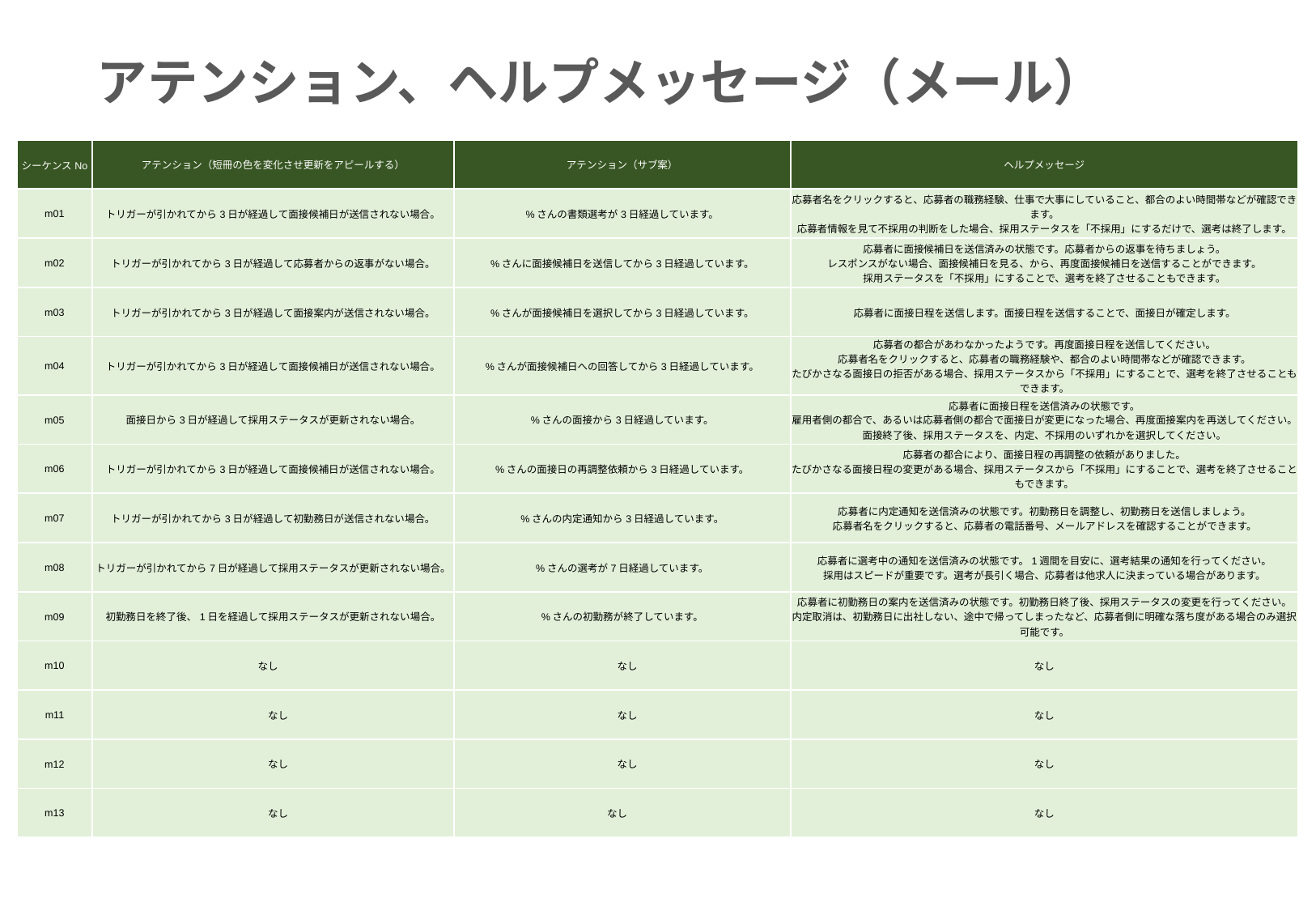

アテンション、ヘルプメッセージ（メール）
| シーケンスNo | アテンション（短冊の色を変化させ更新をアピールする） | アテンション（サブ案） | ヘルプメッセージ |
| --- | --- | --- | --- |
| m01 | トリガーが引かれてから3日が経過して面接候補日が送信されない場合。 | %さんの書類選考が3日経過しています。 | 応募者名をクリックすると、応募者の職務経験、仕事で大事にしていること、都合のよい時間帯などが確認できます。 応募者情報を見て不採用の判断をした場合、採用ステータスを「不採用」にするだけで、選考は終了します。 |
| m02 | トリガーが引かれてから3日が経過して応募者からの返事がない場合。 | %さんに面接候補日を送信してから3日経過しています。 | 応募者に面接候補日を送信済みの状態です。応募者からの返事を待ちましょう。 レスポンスがない場合、面接候補日を見る、から、再度面接候補日を送信することができます。 採用ステータスを「不採用」にすることで、選考を終了させることもできます。 |
| m03 | トリガーが引かれてから3日が経過して面接案内が送信されない場合。 | %さんが面接候補日を選択してから3日経過しています。 | 応募者に面接日程を送信します。面接日程を送信することで、面接日が確定します。 |
| m04 | トリガーが引かれてから3日が経過して面接候補日が送信されない場合。 | %さんが面接候補日への回答してから3日経過しています。 | 応募者の都合があわなかったようです。再度面接日程を送信してください。 応募者名をクリックすると、応募者の職務経験や、都合のよい時間帯などが確認できます。 たびかさなる面接日の拒否がある場合、採用ステータスから「不採用」にすることで、選考を終了させることもできます。 |
| m05 | 面接日から3日が経過して採用ステータスが更新されない場合。 | %さんの面接から3日経過しています。 | 応募者に面接日程を送信済みの状態です。 雇用者側の都合で、あるいは応募者側の都合で面接日が変更になった場合、再度面接案内を再送してください。 面接終了後、採用ステータスを、内定、不採用のいずれかを選択してください。 |
| m06 | トリガーが引かれてから3日が経過して面接候補日が送信されない場合。 | %さんの面接日の再調整依頼から3日経過しています。 | 応募者の都合により、面接日程の再調整の依頼がありました。 たびかさなる面接日程の変更がある場合、採用ステータスから「不採用」にすることで、選考を終了させることもできます。 |
| m07 | トリガーが引かれてから3日が経過して初勤務日が送信されない場合。 | %さんの内定通知から3日経過しています。 | 応募者に内定通知を送信済みの状態です。初勤務日を調整し、初勤務日を送信しましょう。 応募者名をクリックすると、応募者の電話番号、メールアドレスを確認することができます。 |
| m08 | トリガーが引かれてから7日が経過して採用ステータスが更新されない場合。 | %さんの選考が7日経過しています。 | 応募者に選考中の通知を送信済みの状態です。1週間を目安に、選考結果の通知を行ってください。 採用はスピードが重要です。選考が長引く場合、応募者は他求人に決まっている場合があります。 |
| m09 | 初勤務日を終了後、1日を経過して採用ステータスが更新されない場合。 | %さんの初勤務が終了しています。 | 応募者に初勤務日の案内を送信済みの状態です。初勤務日終了後、採用ステータスの変更を行ってください。 内定取消は、初勤務日に出社しない、途中で帰ってしまったなど、応募者側に明確な落ち度がある場合のみ選択可能です。 |
| m10 | なし | なし | なし |
| m11 | なし | なし | なし |
| m12 | なし | なし | なし |
| m13 | なし | なし | なし |